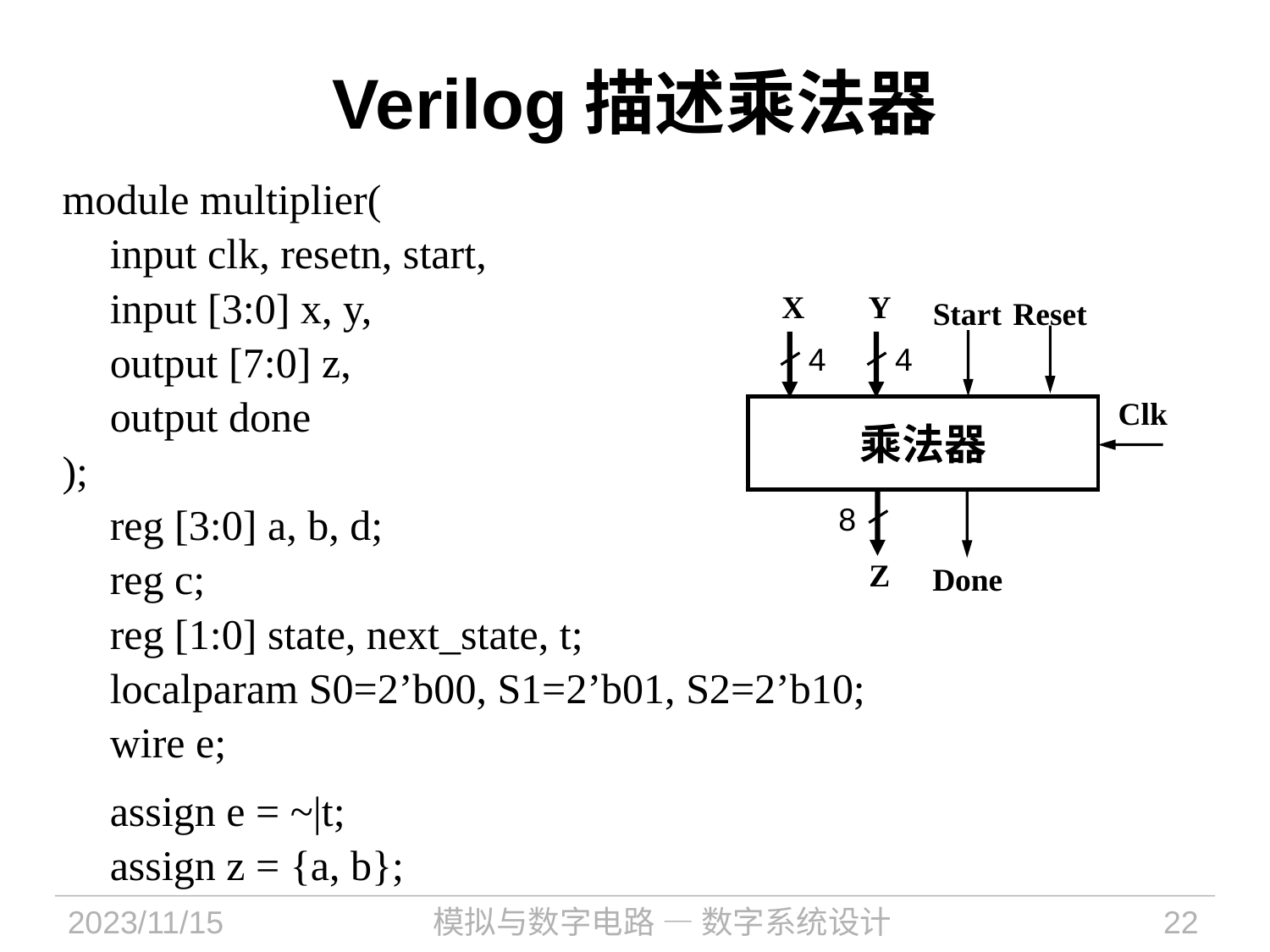

# Verilog描述乘法器
module multiplier(
	input clk, resetn, start,
	input [3:0] x, y,
	output [7:0] z,
	output done
);
	reg [3:0] a, b, d;
	reg c;
	reg [1:0] state, next_state, t;
	localparam S0=2’b00, S1=2’b01, S2=2’b10;
	wire e;

	assign e = ~|t;
	assign z = {a, b};
Start
Reset
X
Y

4
4

Clk
乘法器

8

Done
Z
2023/11/15
模拟与数字电路 — 数字系统设计
22